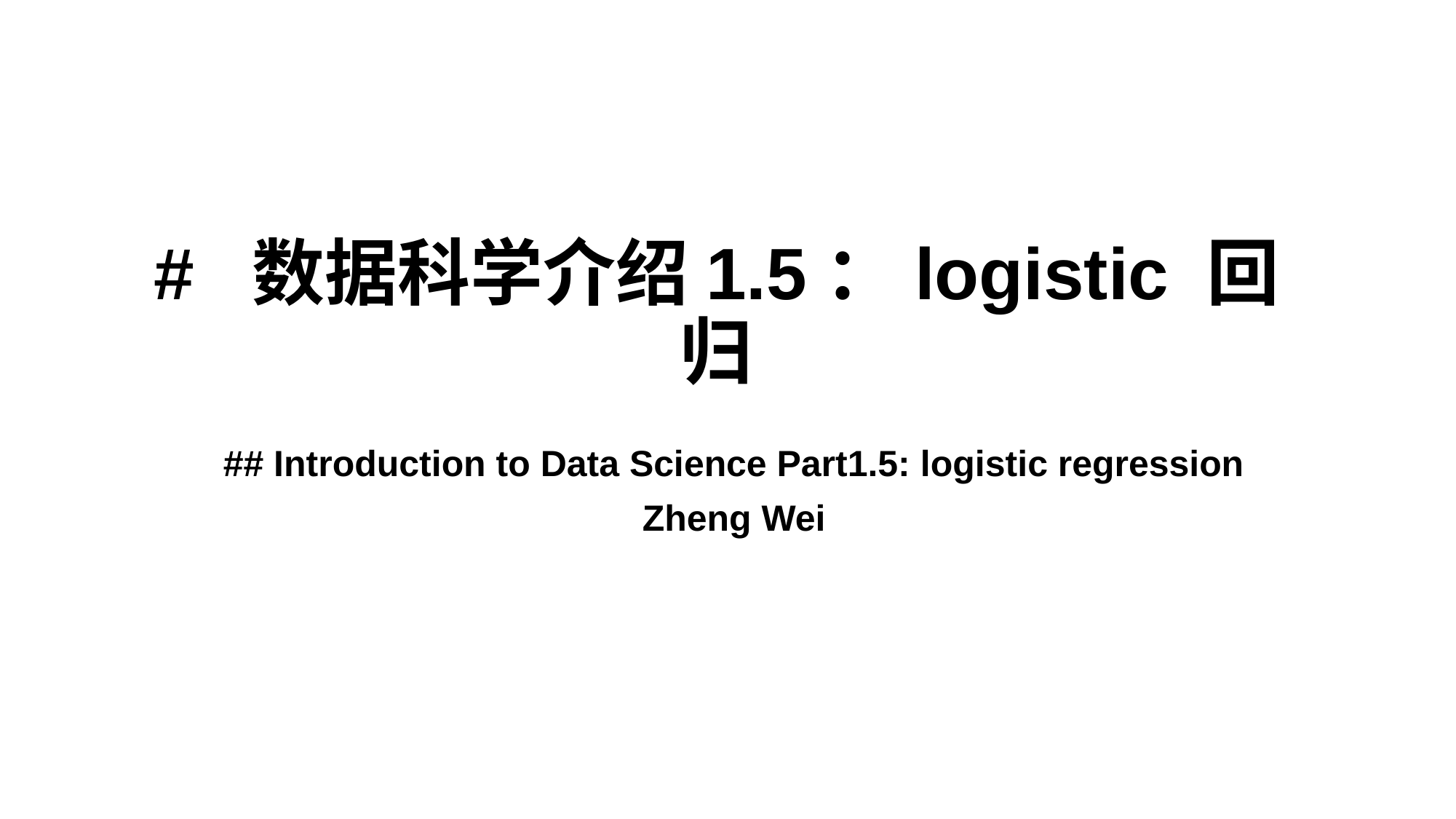

# #  数据科学介绍1.5：logistic 回归
## Introduction to Data Science Part1.5: logistic regression
Zheng Wei